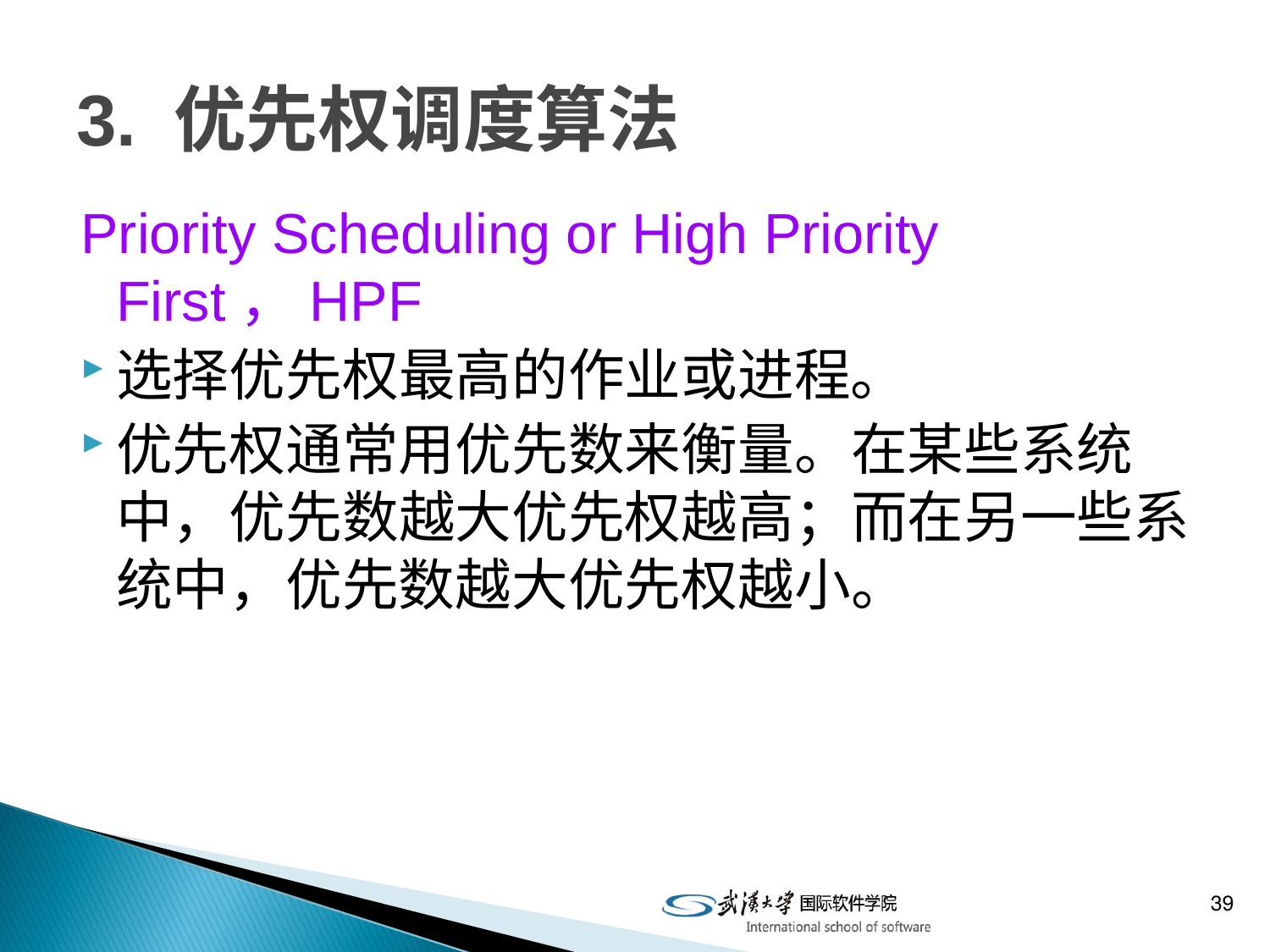

# 3. 优先权调度算法
Priority Scheduling or High Priority First，HPF
选择优先权最高的作业或进程。
优先权通常用优先数来衡量。在某些系统中，优先数越大优先权越高；而在另一些系统中，优先数越大优先权越小。